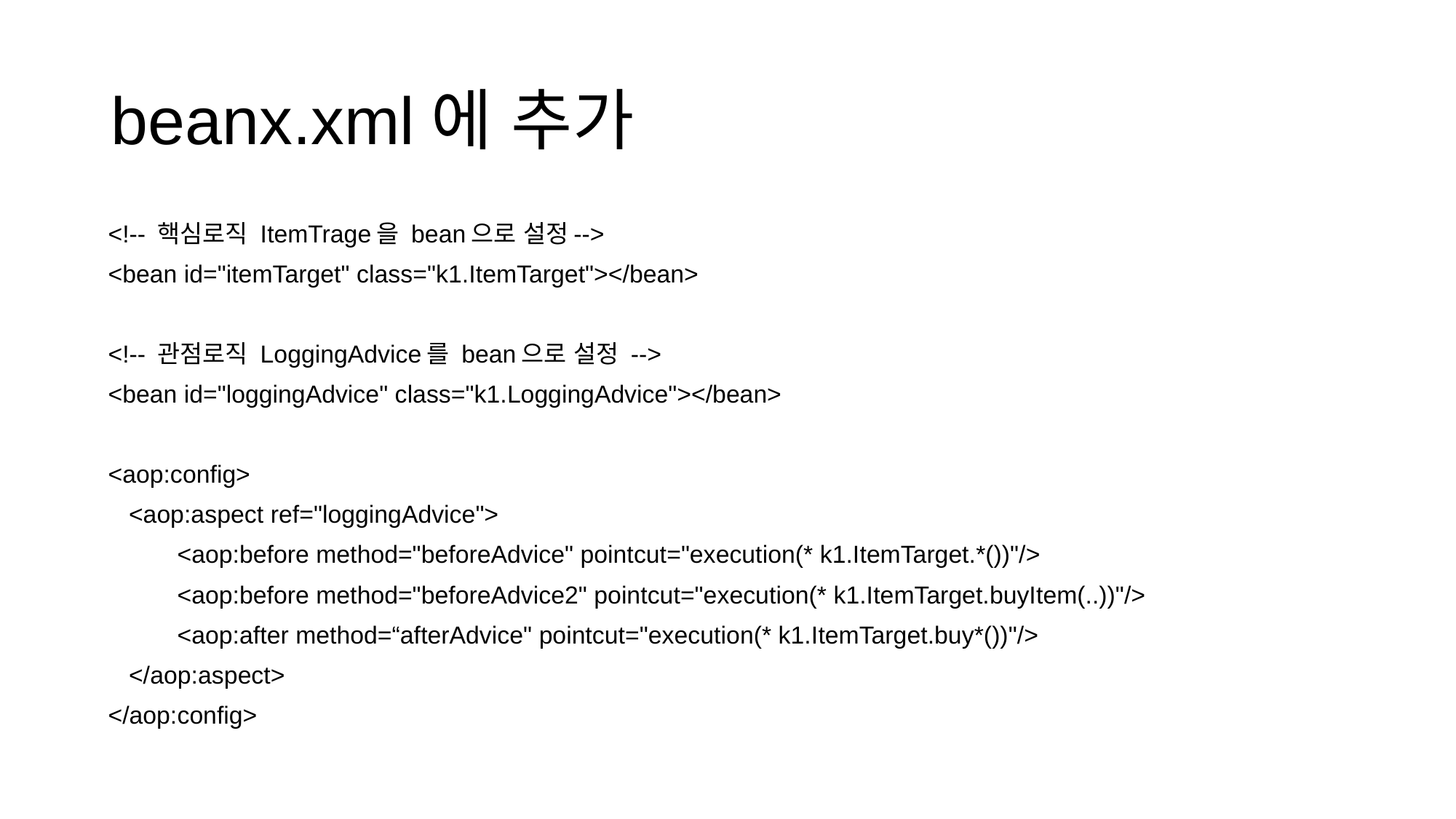

# beanx.xml에 추가
<!-- 핵심로직 ItemTrage을 bean으로 설정-->
<bean id="itemTarget" class="k1.ItemTarget"></bean>

<!-- 관점로직 LoggingAdvice를 bean으로 설정 -->
<bean id="loggingAdvice" class="k1.LoggingAdvice"></bean>

<aop:config>
   <aop:aspect ref="loggingAdvice">
          <aop:before method="beforeAdvice" pointcut="execution(* k1.ItemTarget.*())"/>
          <aop:before method="beforeAdvice2" pointcut="execution(* k1.ItemTarget.buyItem(..))"/>
          <aop:after method=“afterAdvice" pointcut="execution(* k1.ItemTarget.buy*())"/>
   </aop:aspect>
</aop:config>